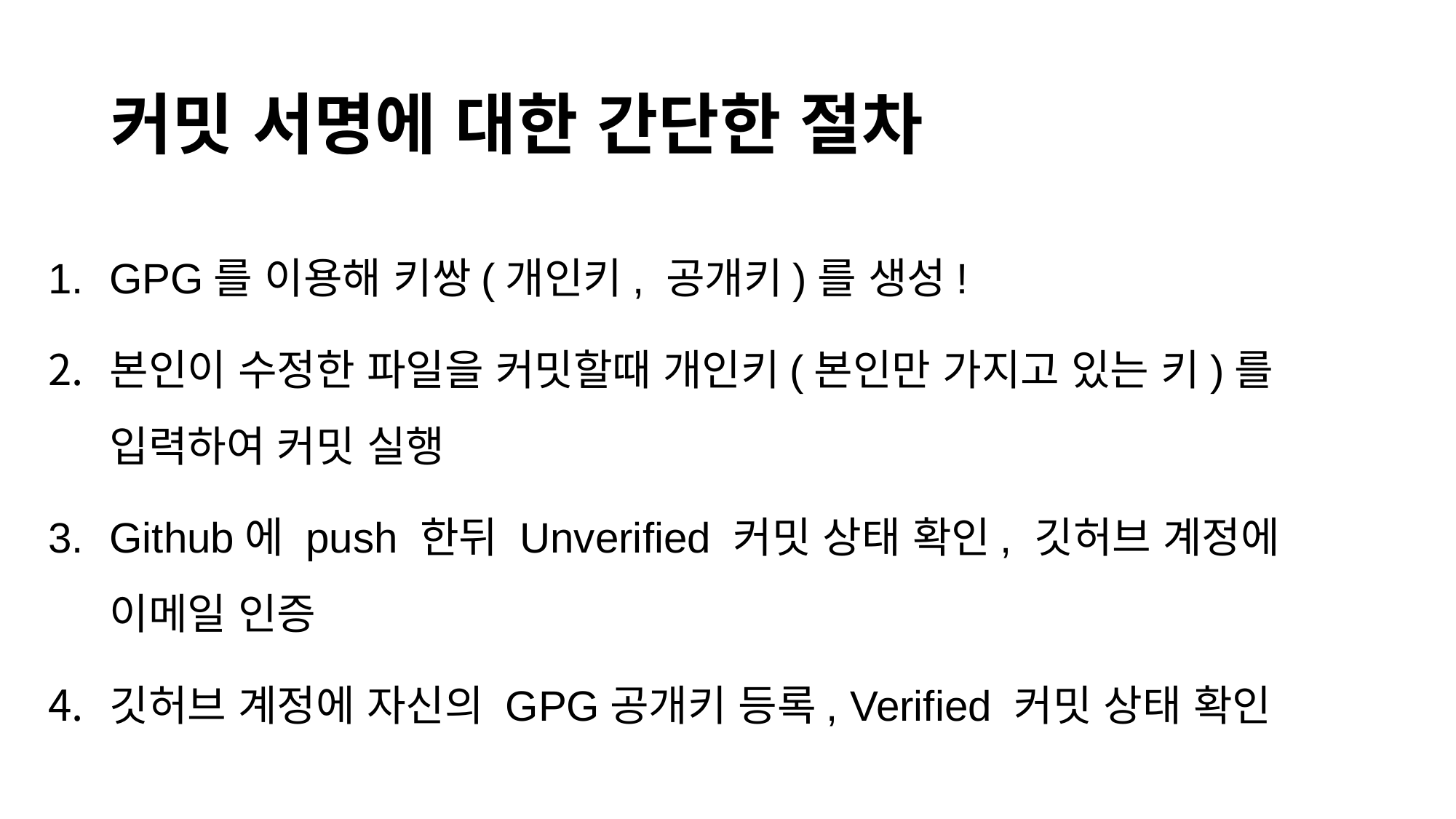

# 커밋 서명에 대한 간단한 절차
GPG를 이용해 키쌍(개인키, 공개키)를 생성!
본인이 수정한 파일을 커밋할때 개인키(본인만 가지고 있는 키)를
입력하여 커밋 실행
Github에 push 한뒤 Unverified 커밋 상태 확인, 깃허브 계정에
이메일 인증
깃허브 계정에 자신의 GPG공개키 등록, Verified 커밋 상태 확인